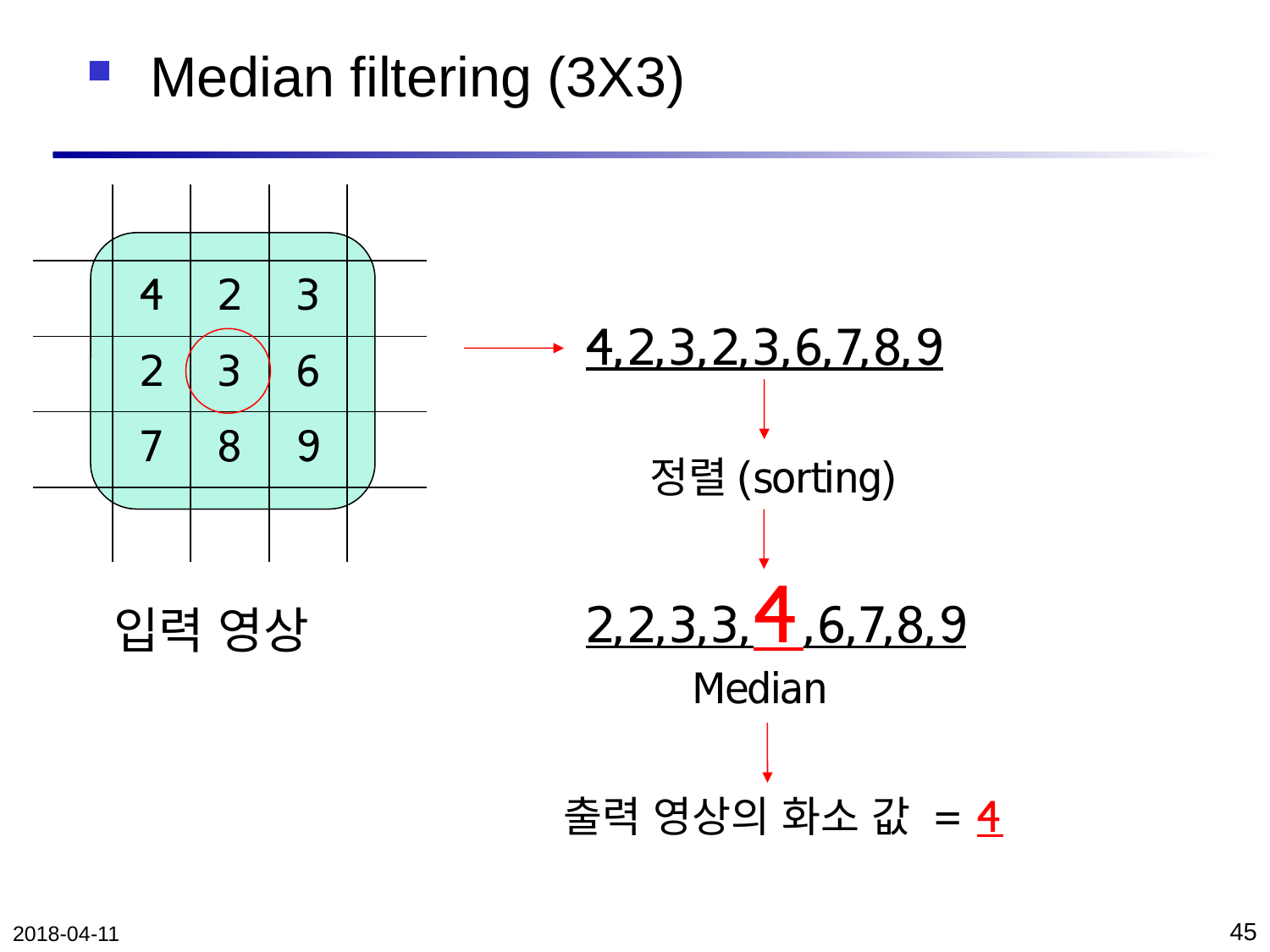

Median filtering (3X3)
|  |  |  |  |  |
| --- | --- | --- | --- | --- |
|  | 4 | 2 | 3 |  |
|  | 2 | 3 | 6 |  |
|  | 7 | 8 | 9 |  |
|  |  |  |  |  |

4,2,3,2,3,6,7,8,9

정렬(sorting)

2,2,3,3,4,6,7,8,9
입력 영상
Median

출력 영상의 화소 값 = 4
2018-04-11
45